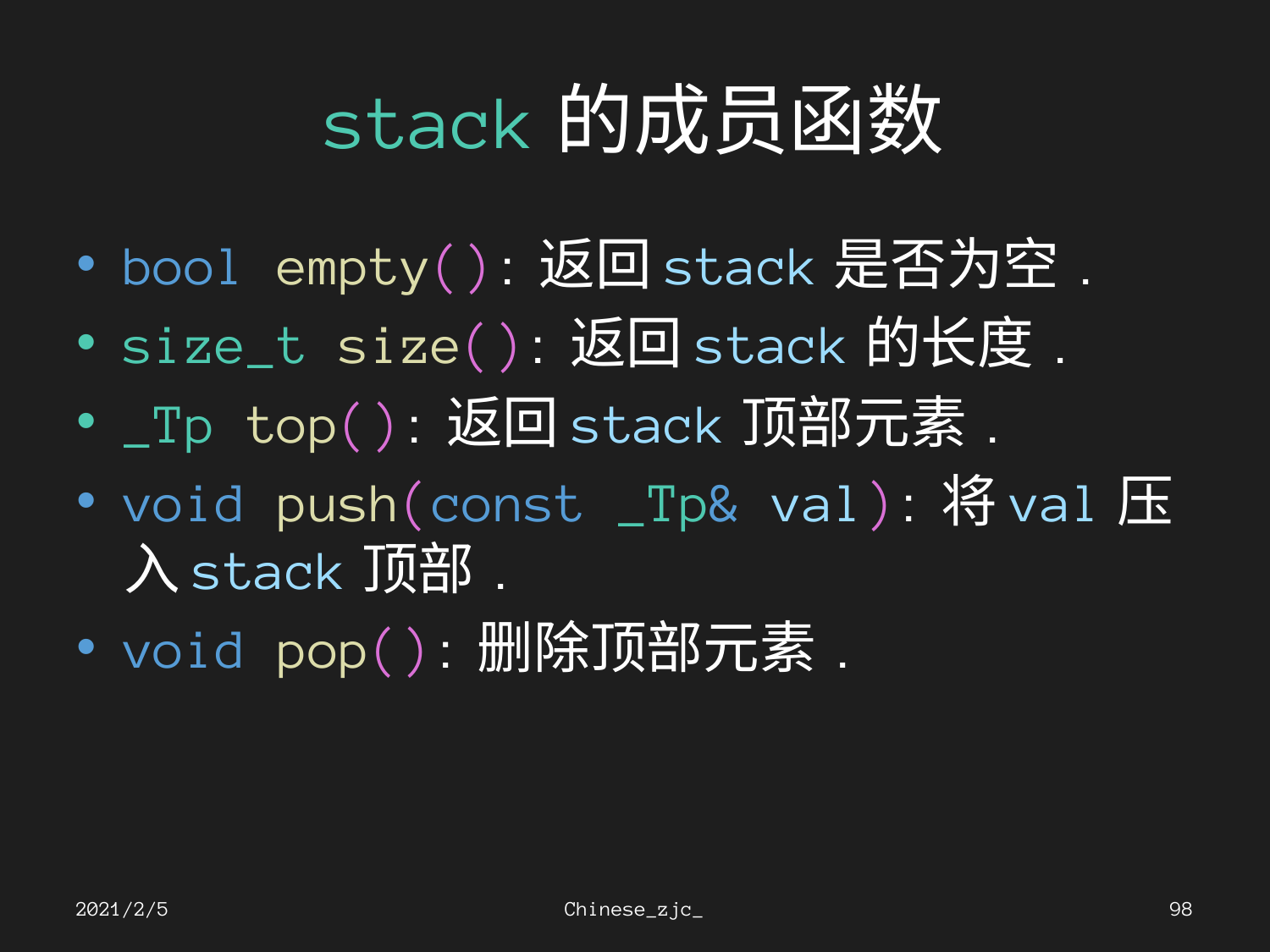

# stack的成员函数
bool empty():返回stack是否为空.
size_t size():返回stack的长度.
_Tp top():返回stack顶部元素.
void push(const _Tp& val):将val压入stack顶部.
void pop():删除顶部元素.
2021/2/5
Chinese_zjc_
98